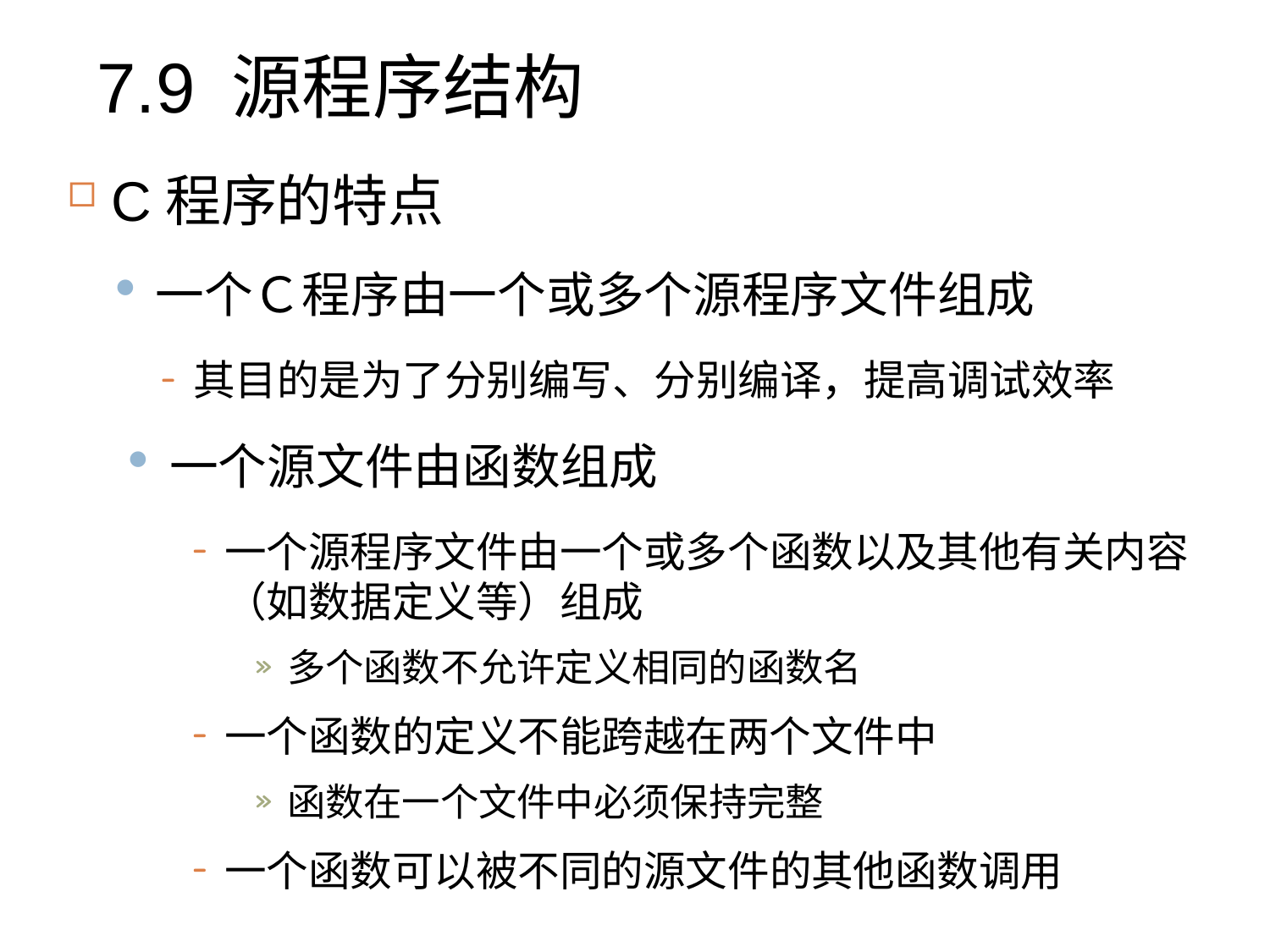

# 7.9 源程序结构
C程序的特点
一个Ｃ程序由一个或多个源程序文件组成
其目的是为了分别编写、分别编译，提高调试效率
一个源文件由函数组成
一个源程序文件由一个或多个函数以及其他有关内容（如数据定义等）组成
多个函数不允许定义相同的函数名
一个函数的定义不能跨越在两个文件中
函数在一个文件中必须保持完整
一个函数可以被不同的源文件的其他函数调用